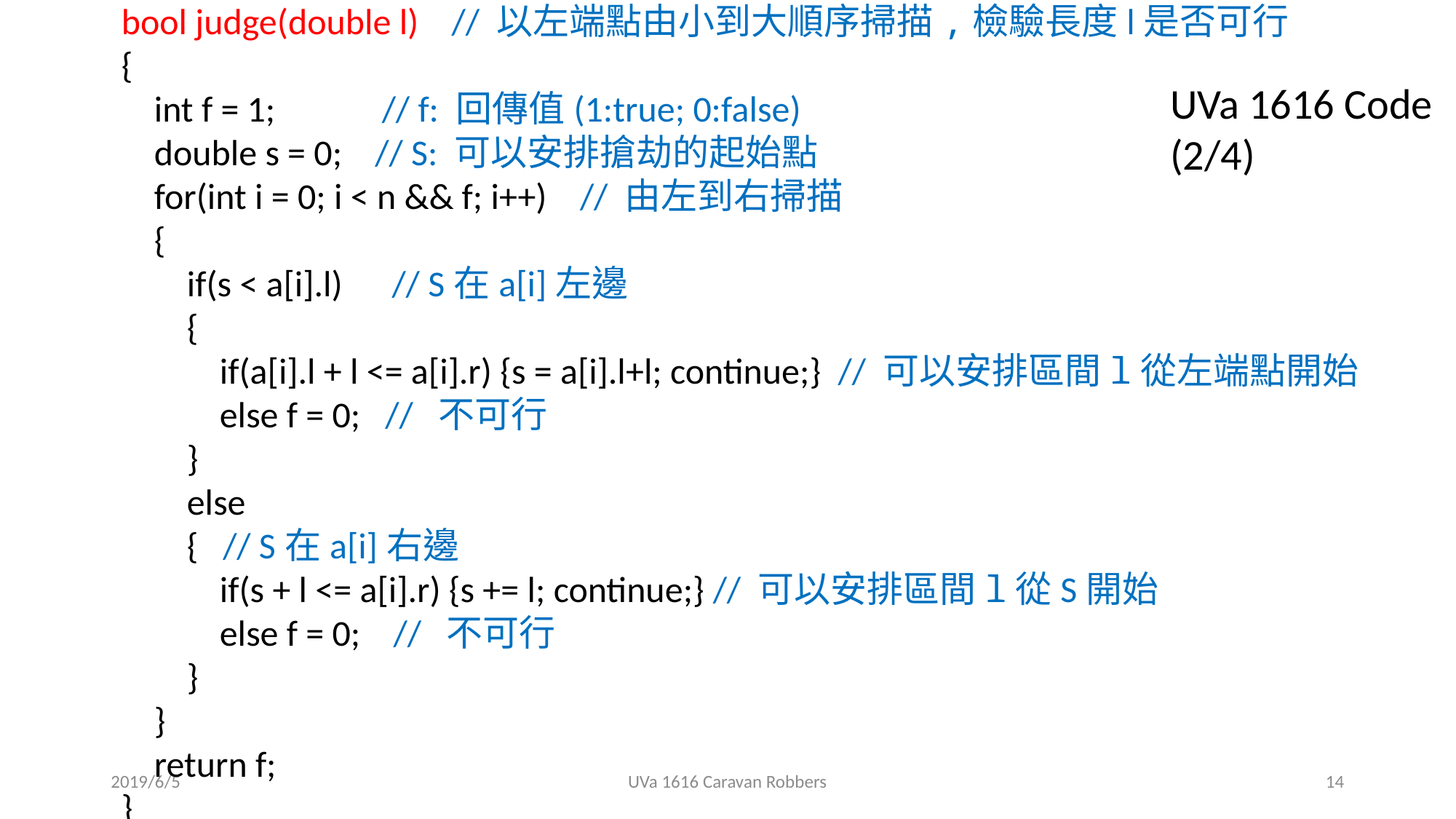

bool judge(double l)    // 以左端點由小到大順序掃描,檢驗長度l是否可行
{
    int f = 1;             // f: 回傳值(1:true; 0:false)
    double s = 0;    // S: 可以安排搶劫的起始點
    for(int i = 0; i < n && f; i++)    // 由左到右掃描
    {
        if(s < a[i].l)      // S在a[i]左邊
        {
            if(a[i].l + l <= a[i].r) {s = a[i].l+l; continue;}  // 可以安排區間l從左端點開始
            else f = 0;   //  不可行
        }
        else
        {   // S在a[i]右邊
            if(s + l <= a[i].r) {s += l; continue;} // 可以安排區間l從S開始
            else f = 0;    //  不可行
        }
    }
    return f;
}
UVa 1616 Code (2/4)
2019/6/5
UVa 1616 Caravan Robbers
14